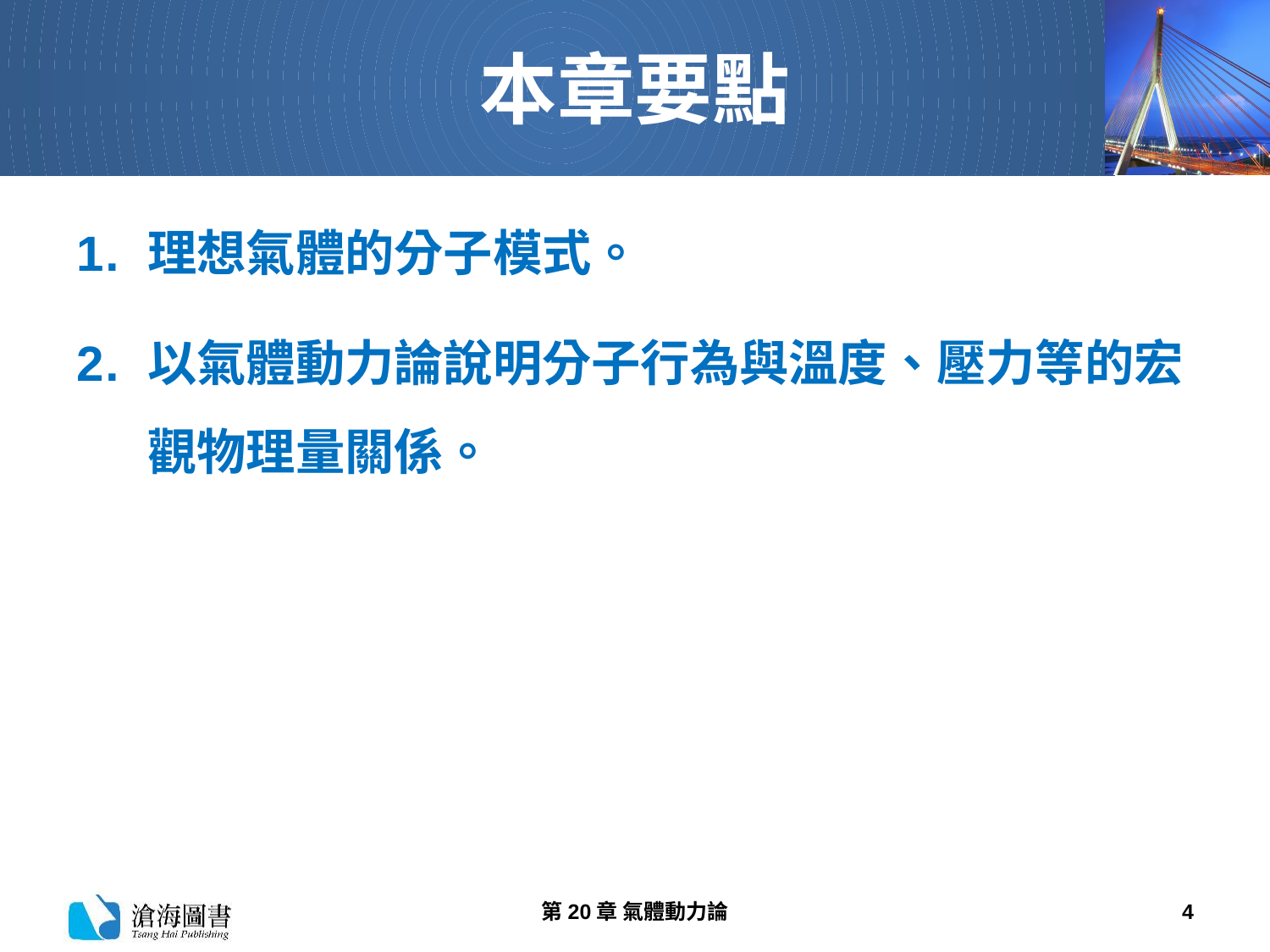

# 本章要點
理想氣體的分子模式。
以氣體動力論說明分子行為與溫度、壓力等的宏觀物理量關係。

第20章 氣體動力論
4